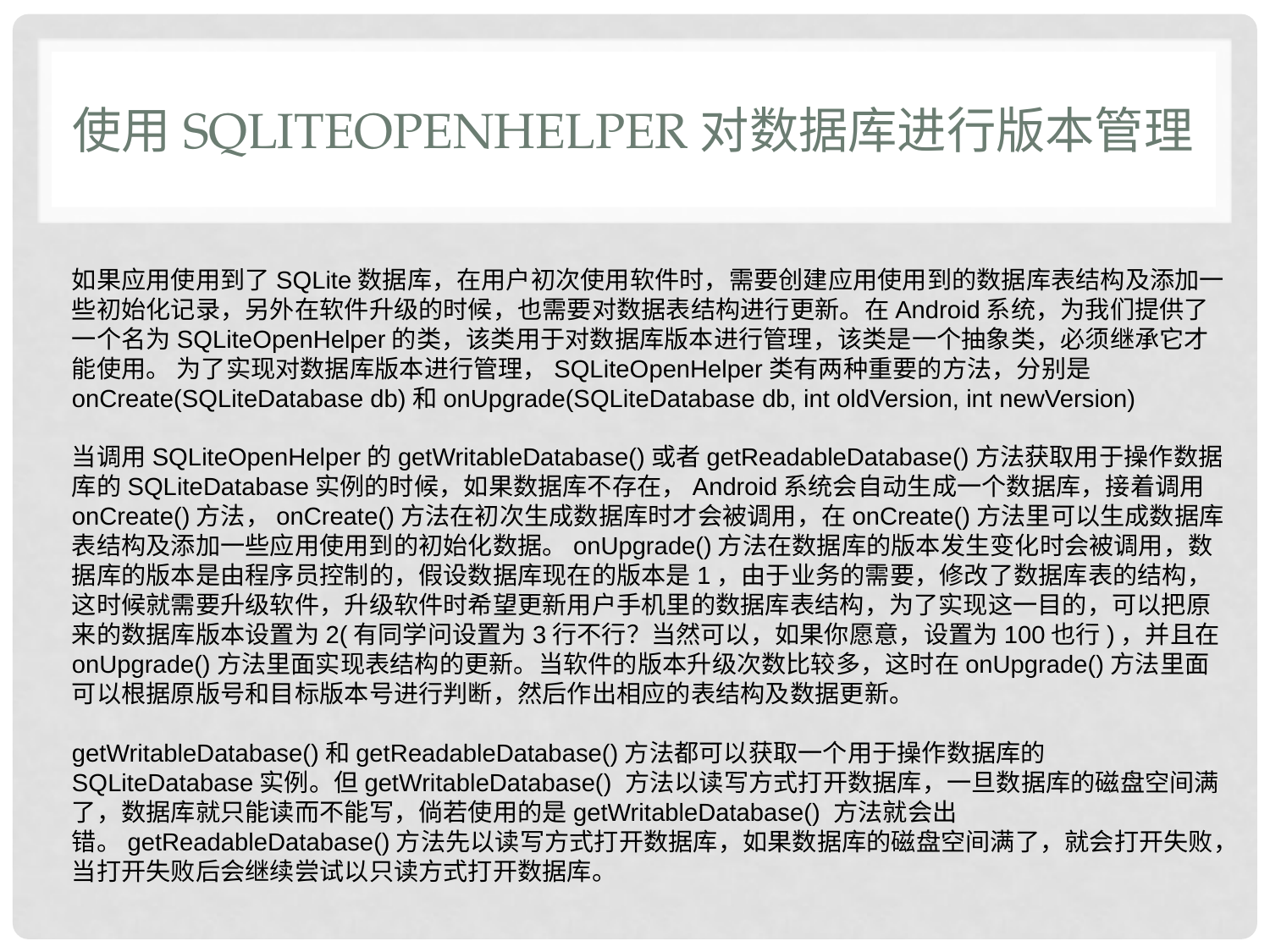

# 使用SQLiteOpenHelper对数据库进行版本管理
如果应用使用到了SQLite数据库，在用户初次使用软件时，需要创建应用使用到的数据库表结构及添加一些初始化记录，另外在软件升级的时候，也需要对数据表结构进行更新。在Android系统，为我们提供了一个名为SQLiteOpenHelper的类，该类用于对数据库版本进行管理，该类是一个抽象类，必须继承它才能使用。 为了实现对数据库版本进行管理，SQLiteOpenHelper类有两种重要的方法，分别是onCreate(SQLiteDatabase db)和onUpgrade(SQLiteDatabase db, int oldVersion, int newVersion)

当调用SQLiteOpenHelper的getWritableDatabase()或者getReadableDatabase()方法获取用于操作数据库的SQLiteDatabase实例的时候，如果数据库不存在，Android系统会自动生成一个数据库，接着调用onCreate()方法，onCreate()方法在初次生成数据库时才会被调用，在onCreate()方法里可以生成数据库表结构及添加一些应用使用到的初始化数据。onUpgrade()方法在数据库的版本发生变化时会被调用，数据库的版本是由程序员控制的，假设数据库现在的版本是1，由于业务的需要，修改了数据库表的结构，这时候就需要升级软件，升级软件时希望更新用户手机里的数据库表结构，为了实现这一目的，可以把原来的数据库版本设置为2(有同学问设置为3行不行？当然可以，如果你愿意，设置为100也行)，并且在onUpgrade()方法里面实现表结构的更新。当软件的版本升级次数比较多，这时在onUpgrade()方法里面可以根据原版号和目标版本号进行判断，然后作出相应的表结构及数据更新。

getWritableDatabase()和getReadableDatabase()方法都可以获取一个用于操作数据库的SQLiteDatabase实例。但getWritableDatabase() 方法以读写方式打开数据库，一旦数据库的磁盘空间满了，数据库就只能读而不能写，倘若使用的是getWritableDatabase() 方法就会出错。getReadableDatabase()方法先以读写方式打开数据库，如果数据库的磁盘空间满了，就会打开失败，当打开失败后会继续尝试以只读方式打开数据库。